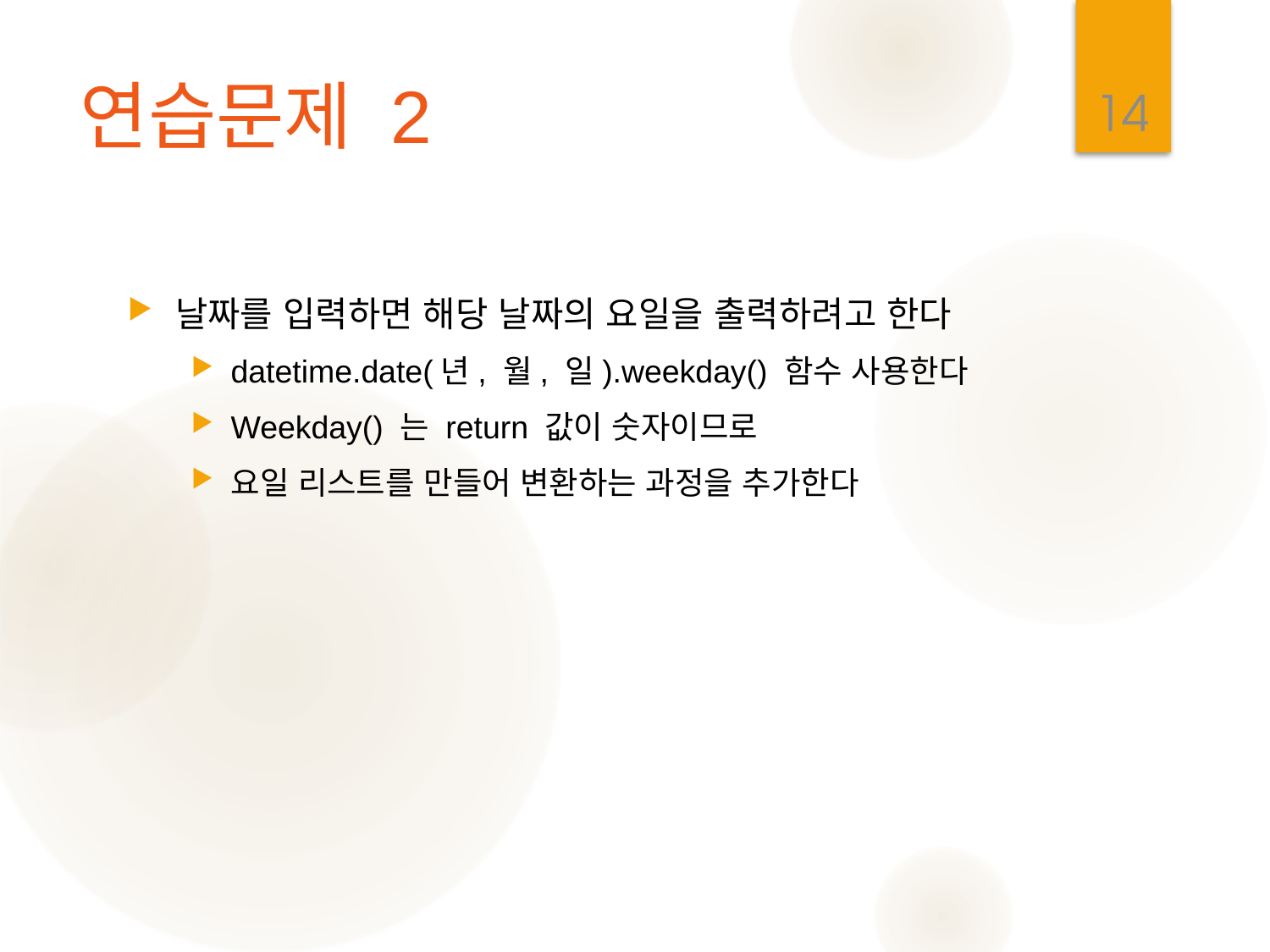

14
# 연습문제 2
날짜를 입력하면 해당 날짜의 요일을 출력하려고 한다
datetime.date(년, 월, 일).weekday() 함수 사용한다
Weekday() 는 return 값이 숫자이므로
요일 리스트를 만들어 변환하는 과정을 추가한다